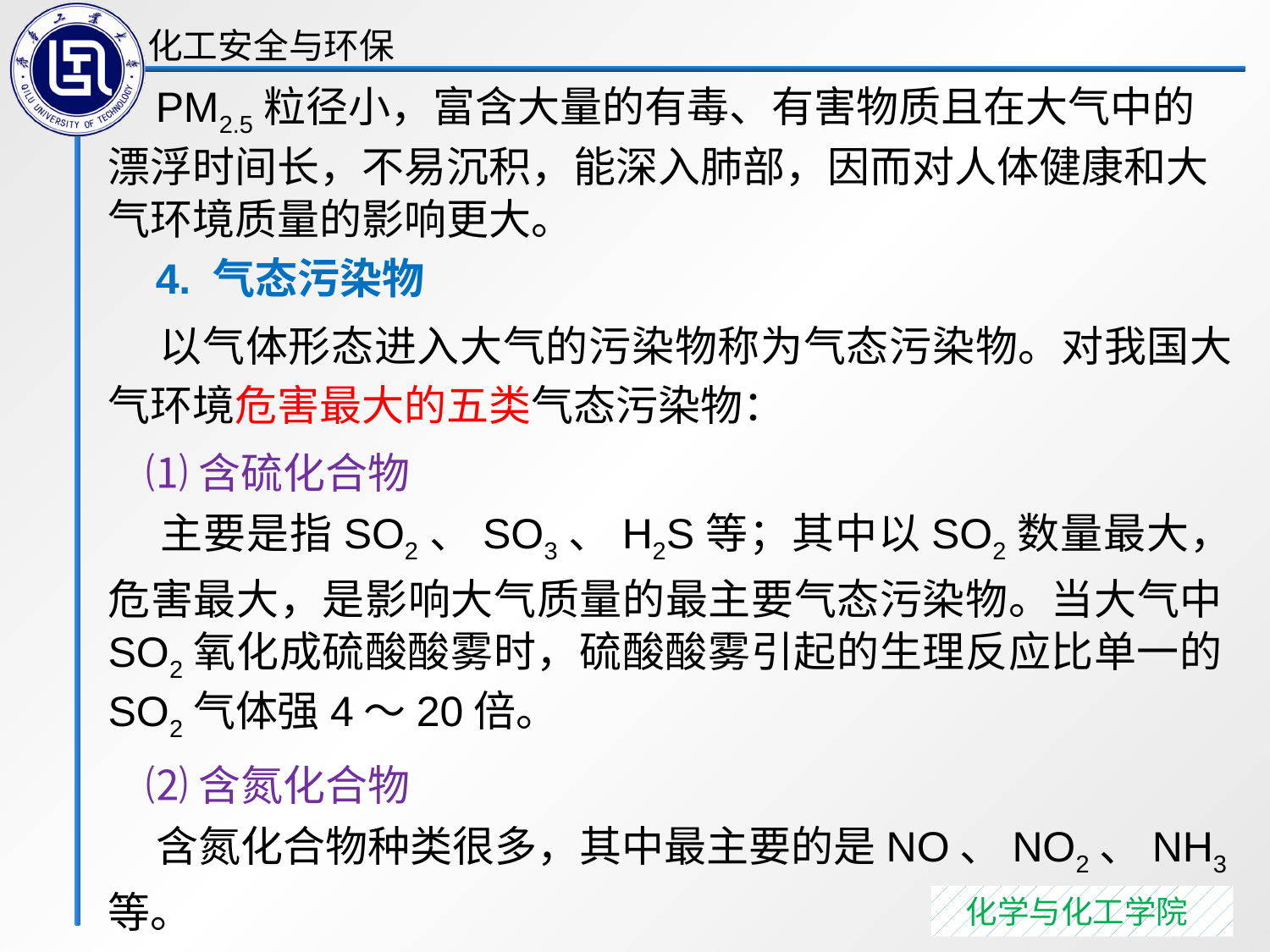

PM2.5粒径小，富含大量的有毒、有害物质且在大气中的漂浮时间长，不易沉积，能深入肺部，因而对人体健康和大气环境质量的影响更大。
    4. 气态污染物
    以气体形态进入大气的污染物称为气态污染物。对我国大气环境危害最大的五类气态污染物：
    ⑴含硫化合物
    主要是指SO2、SO3、H2S等；其中以SO2数量最大，危害最大，是影响大气质量的最主要气态污染物。当大气中SO2氧化成硫酸酸雾时，硫酸酸雾引起的生理反应比单一的SO2气体强4～20倍。
    ⑵含氮化合物
    含氮化合物种类很多，其中最主要的是NO、NO2、NH3等。